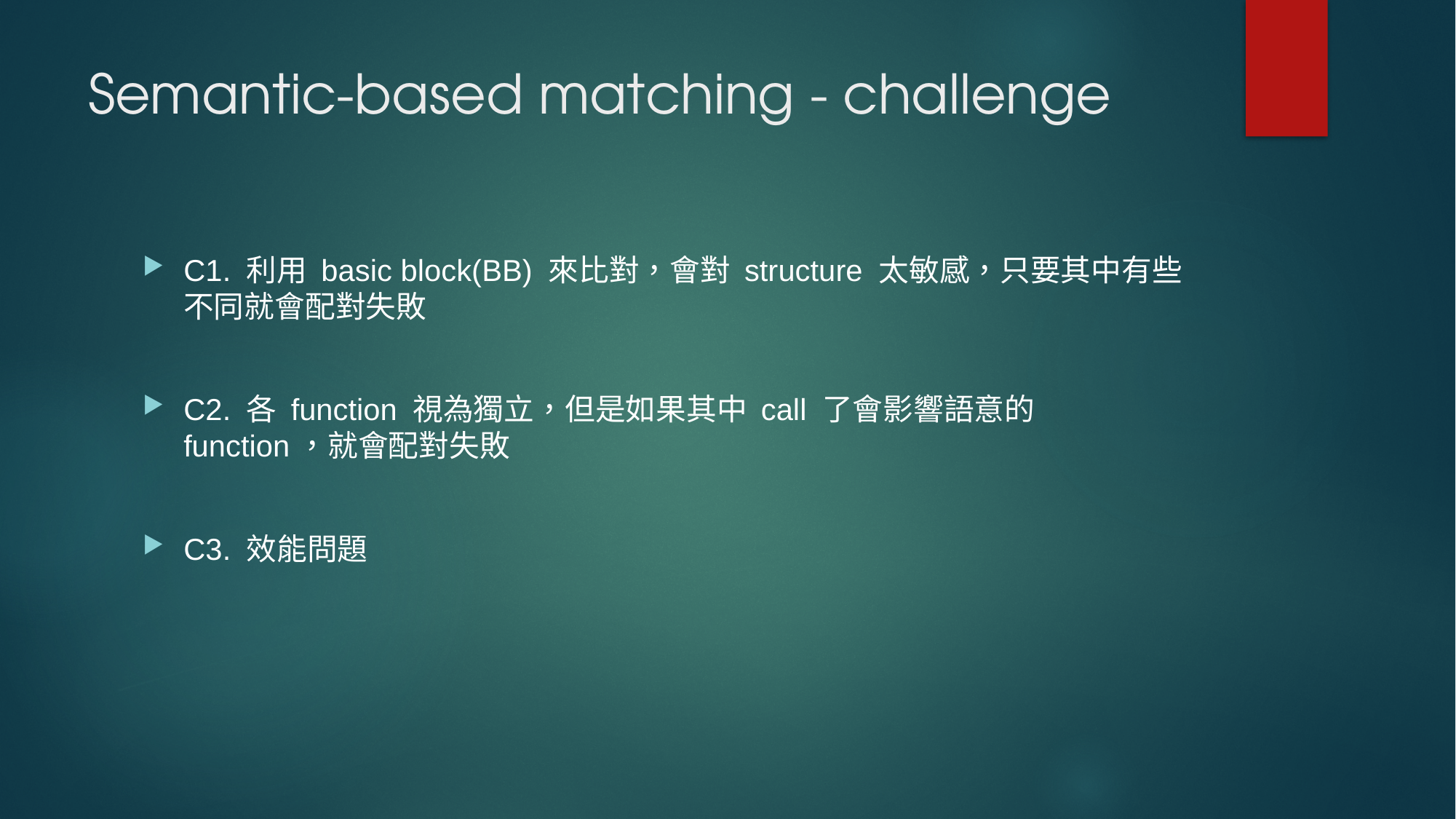

# Semantic-based matching - challenge
C1. 利用 basic block(BB) 來比對，會對 structure 太敏感，只要其中有些不同就會配對失敗

C2. 各 function 視為獨立，但是如果其中 call 了會影響語意的 function，就會配對失敗

C3. 效能問題